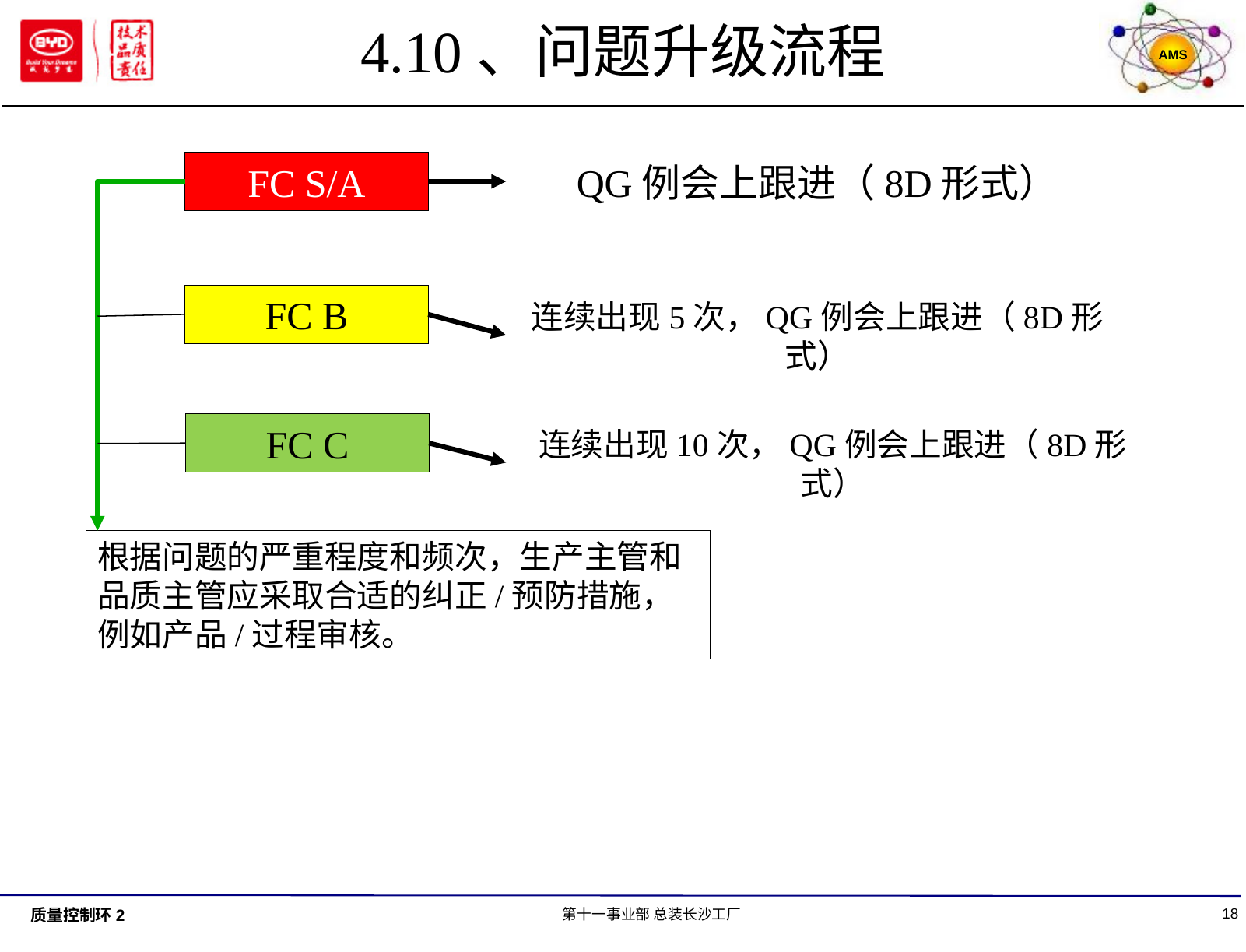

# 4.10、问题升级流程
FC S/A
QG例会上跟进（8D形式）
FC B
连续出现5次，QG例会上跟进（8D形式）
FC C
连续出现10次，QG例会上跟进（8D形式）
根据问题的严重程度和频次，生产主管和品质主管应采取合适的纠正/预防措施，例如产品/过程审核。